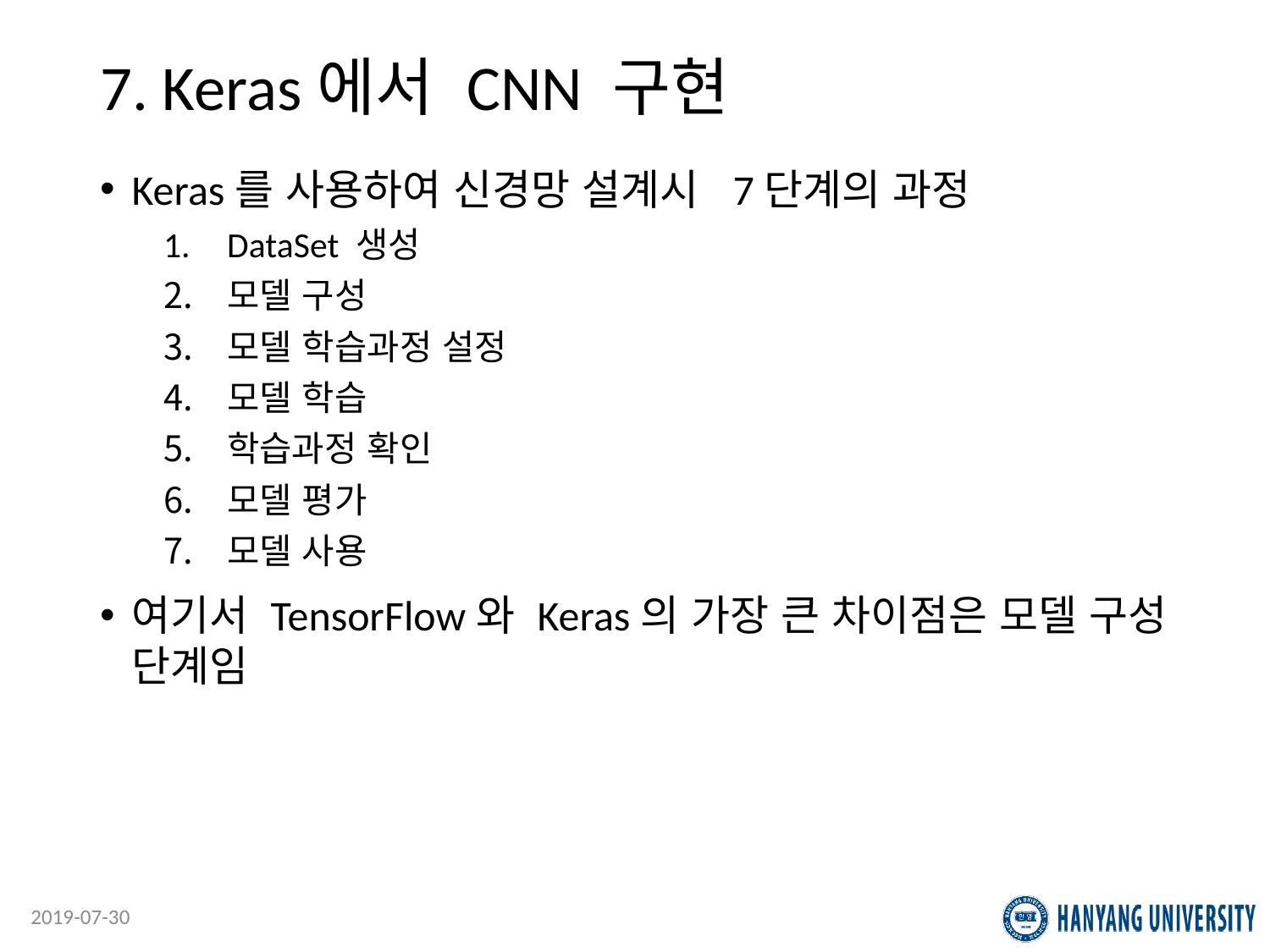

# 7. Keras에서 CNN 구현
Keras를 사용하여 신경망 설계시  7단계의 과정
DataSet 생성
모델 구성
모델 학습과정 설정
모델 학습
학습과정 확인
모델 평가
모델 사용
여기서 TensorFlow와 Keras의 가장 큰 차이점은 모델 구성 단계임
2019-07-30